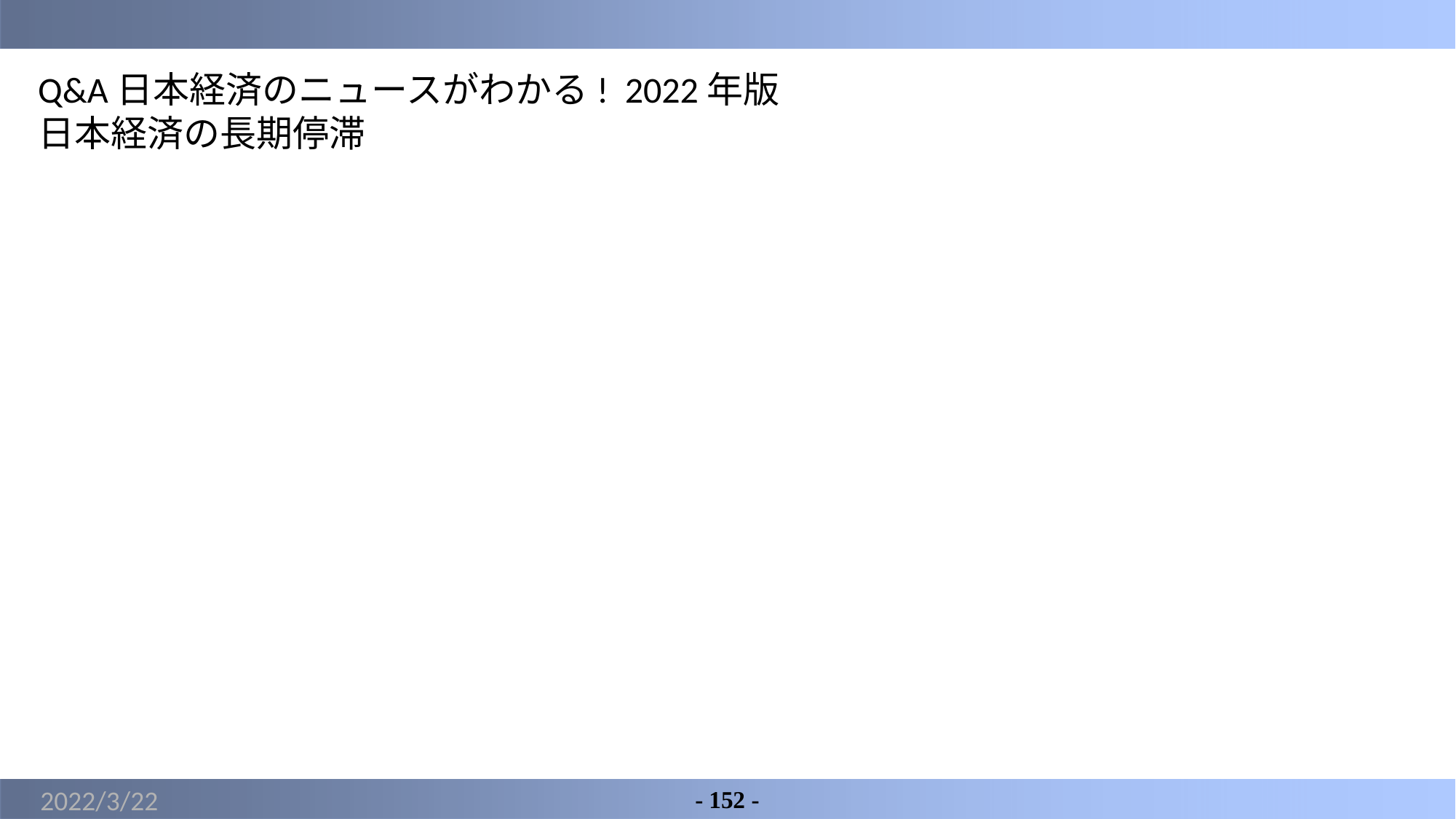

#
Q&A日本経済のニュースがわかる!  2022年版
日本経済の長期停滞
2022/3/22
- 152 -